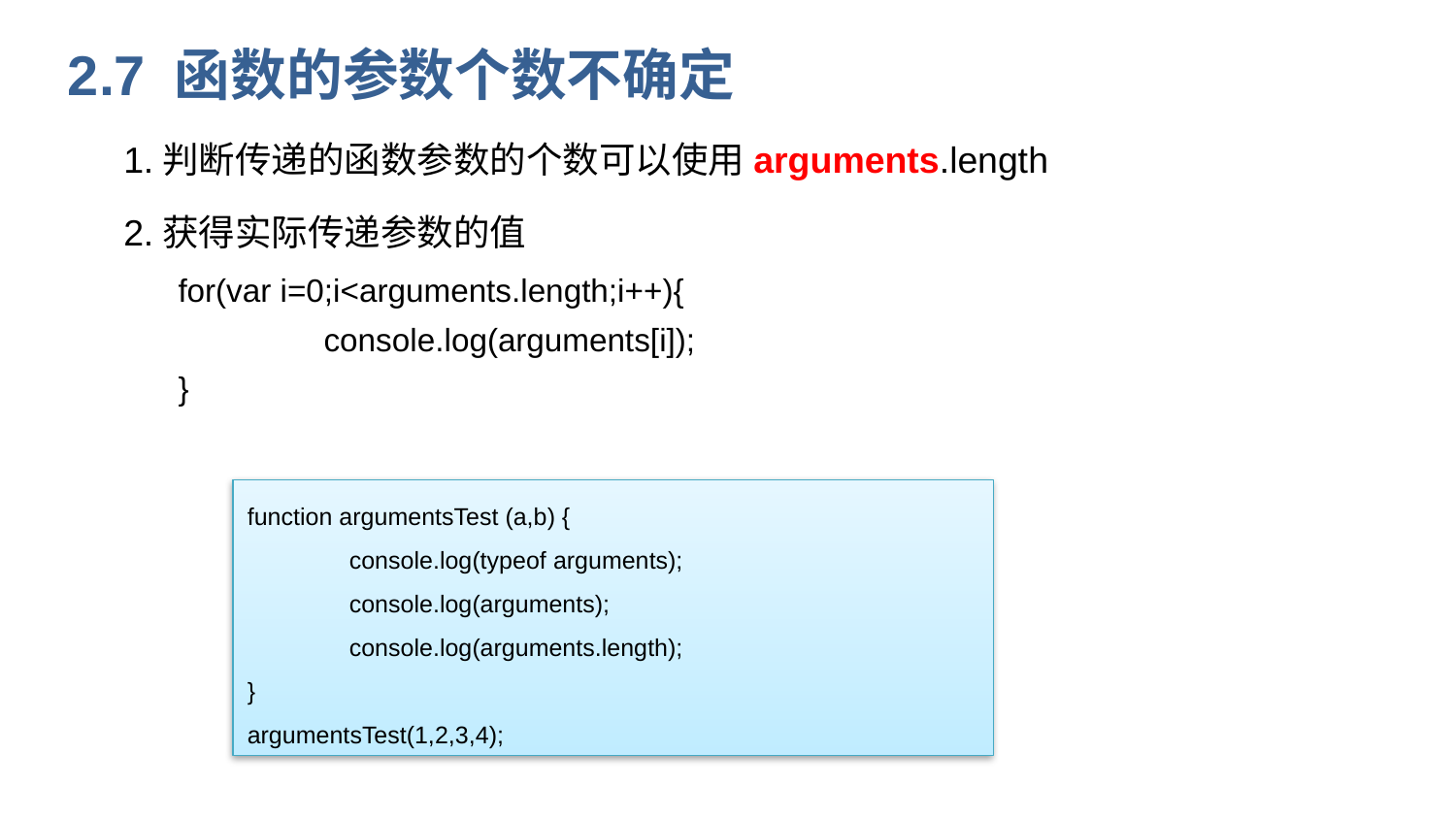

# 2.7 函数的参数个数不确定
1.判断传递的函数参数的个数可以使用arguments.length
2.获得实际传递参数的值
	for(var i=0;i<arguments.length;i++){
		console.log(arguments[i]);
	}

function argumentsTest (a,b) {
               console.log(typeof arguments);
               console.log(arguments);
               console.log(arguments.length);
}
argumentsTest(1,2,3,4);
24